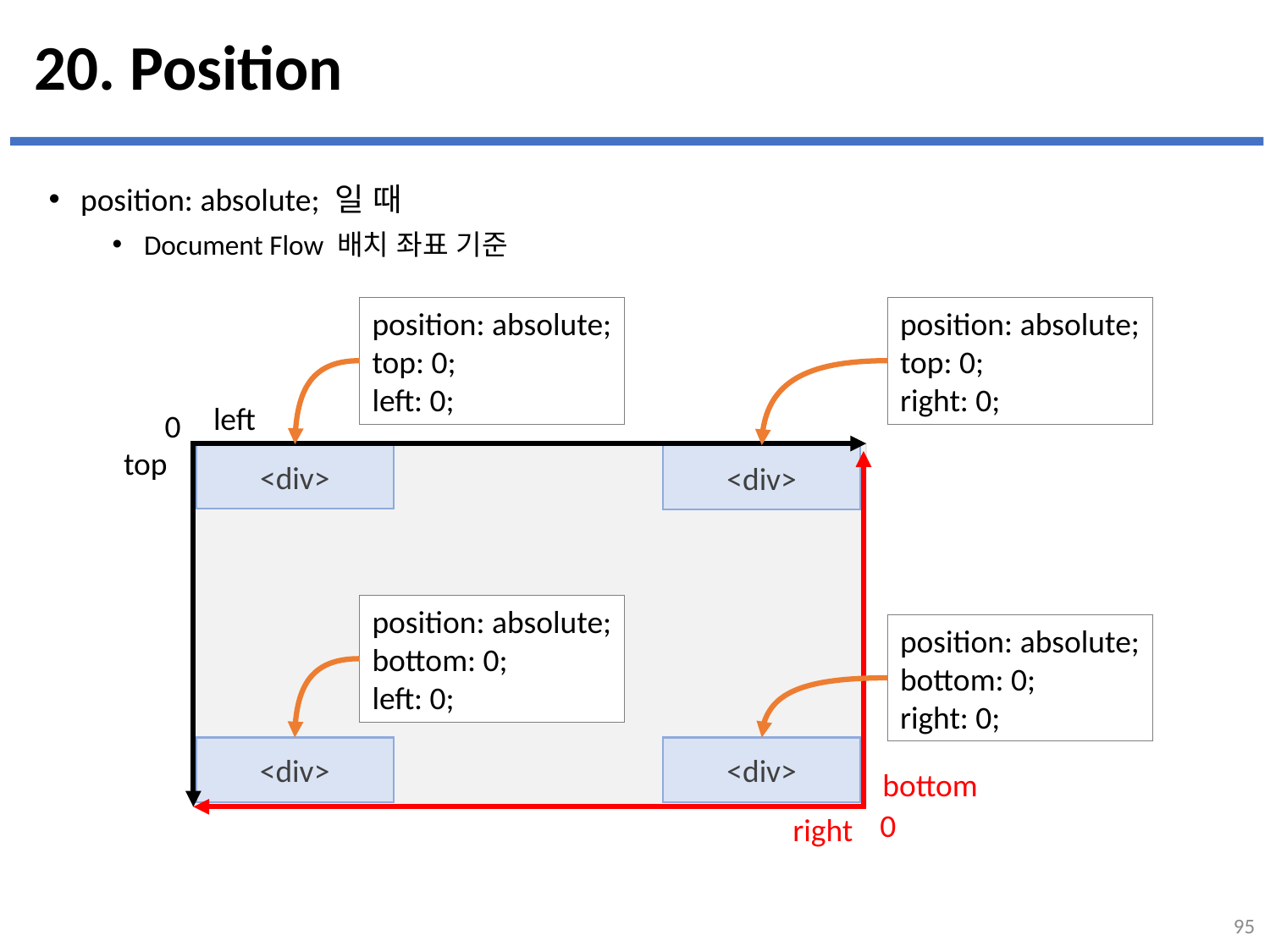

# 20. Position
position: absolute; 일 때
Document Flow 배치 좌표 기준
position: absolute;
top: 0;
left: 0;
position: absolute;
top: 0;
right: 0;
left
0
top

<div>
<div>
position: absolute;
bottom: 0;
left: 0;
position: absolute;
bottom: 0;
right: 0;
<div>
<div>
bottom
0
right
95